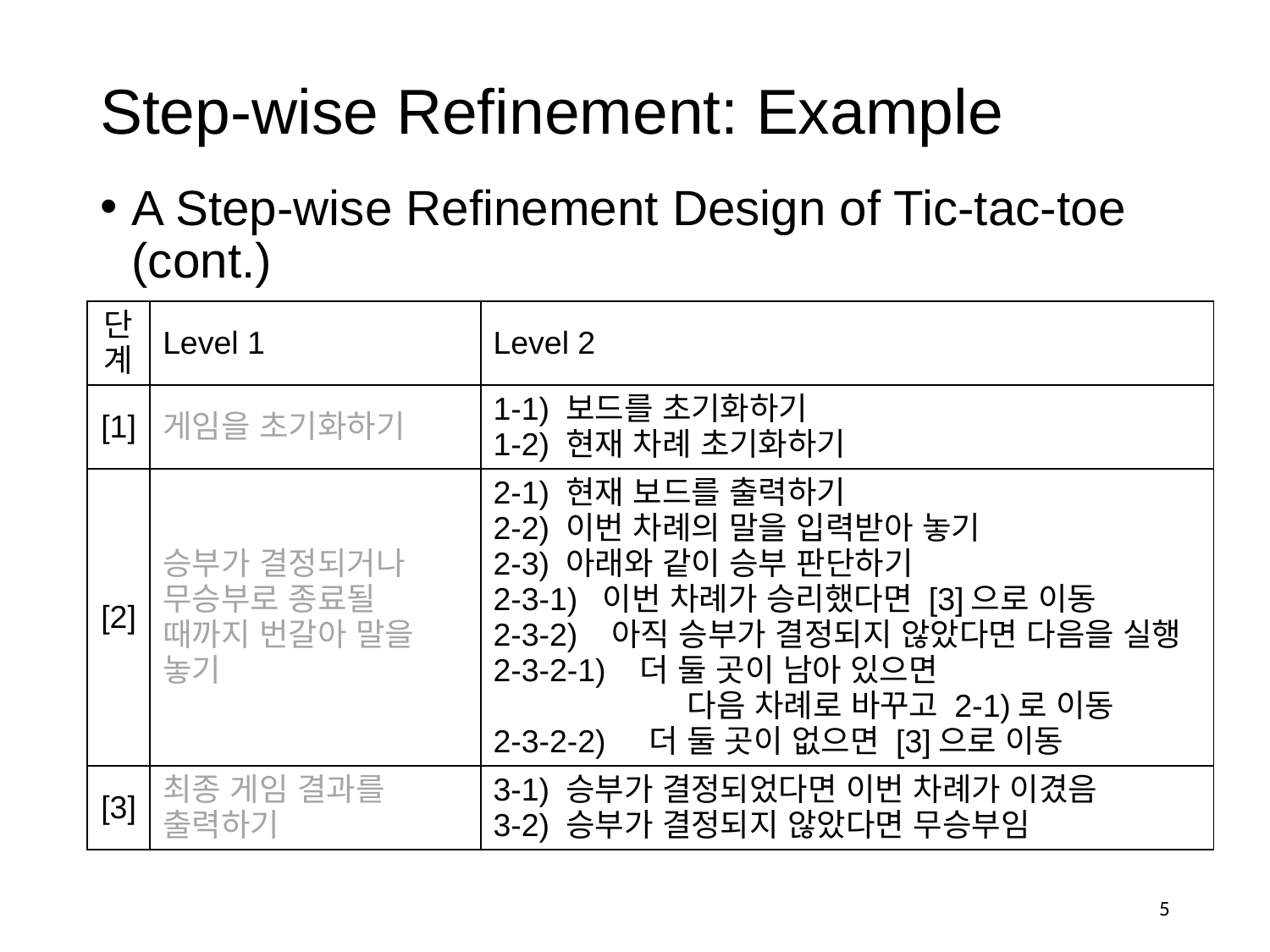

# Step-wise Refinement: Example
A Step-wise Refinement Design of Tic-tac-toe (cont.)
| 단계 | Level 1 | Level 2 |
| --- | --- | --- |
| [1] | 게임을 초기화하기 | 1-1) 보드를 초기화하기 1-2) 현재 차례 초기화하기 |
| [2] | 승부가 결정되거나 무승부로 종료될 때까지 번갈아 말을 놓기 | 2-1) 현재 보드를 출력하기 2-2) 이번 차례의 말을 입력받아 놓기 2-3) 아래와 같이 승부 판단하기 2-3-1) 이번 차례가 승리했다면 [3]으로 이동 2-3-2) 아직 승부가 결정되지 않았다면 다음을 실행 2-3-2-1) 더 둘 곳이 남아 있으면 다음 차례로 바꾸고 2-1)로 이동 2-3-2-2) 더 둘 곳이 없으면 [3]으로 이동 |
| [3] | 최종 게임 결과를 출력하기 | 3-1) 승부가 결정되었다면 이번 차례가 이겼음 3-2) 승부가 결정되지 않았다면 무승부임 |
5